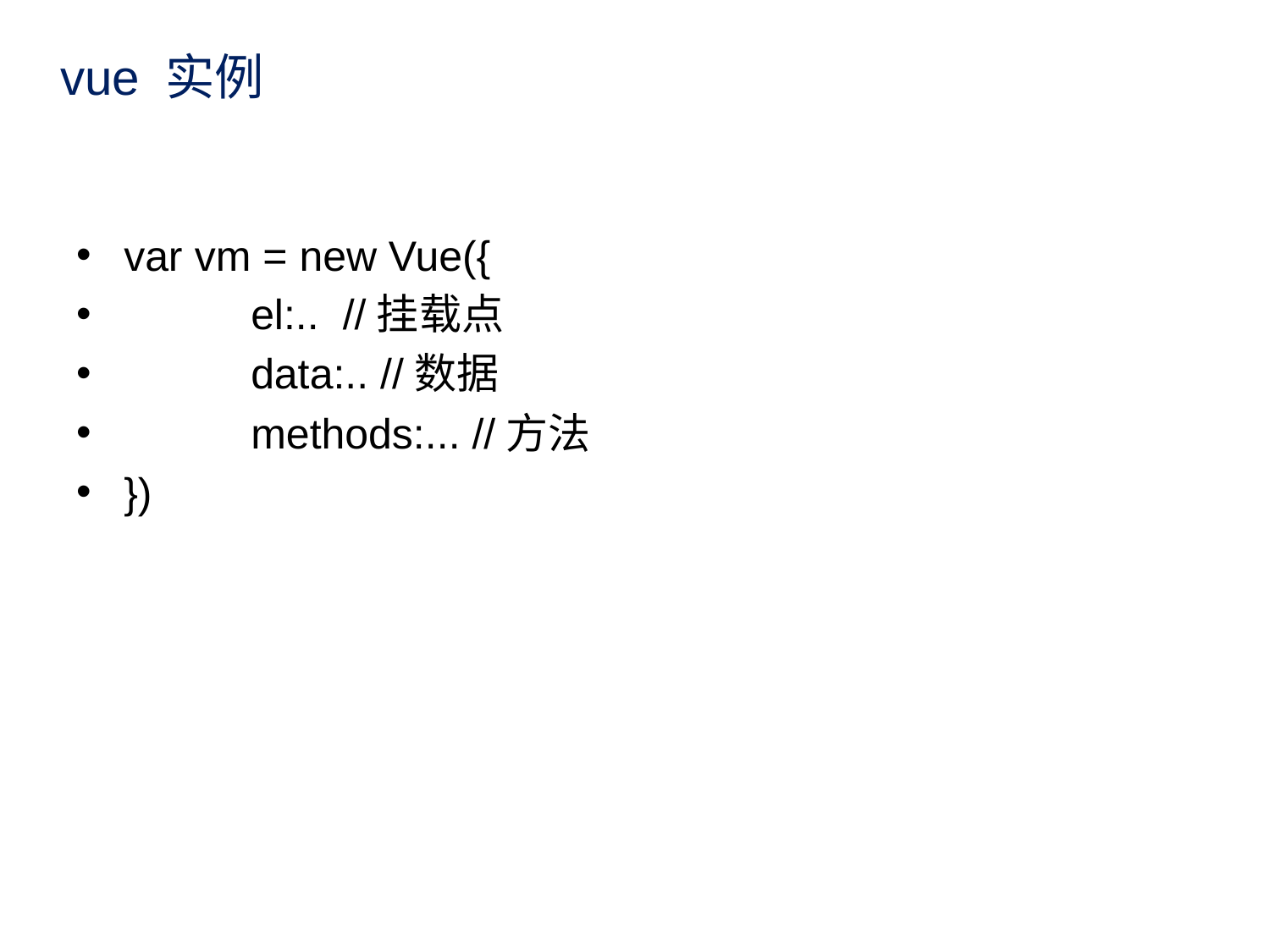

vue 实例
var vm = new Vue({
	el:..  //挂载点
	data:.. //数据
	methods:... //方法
})